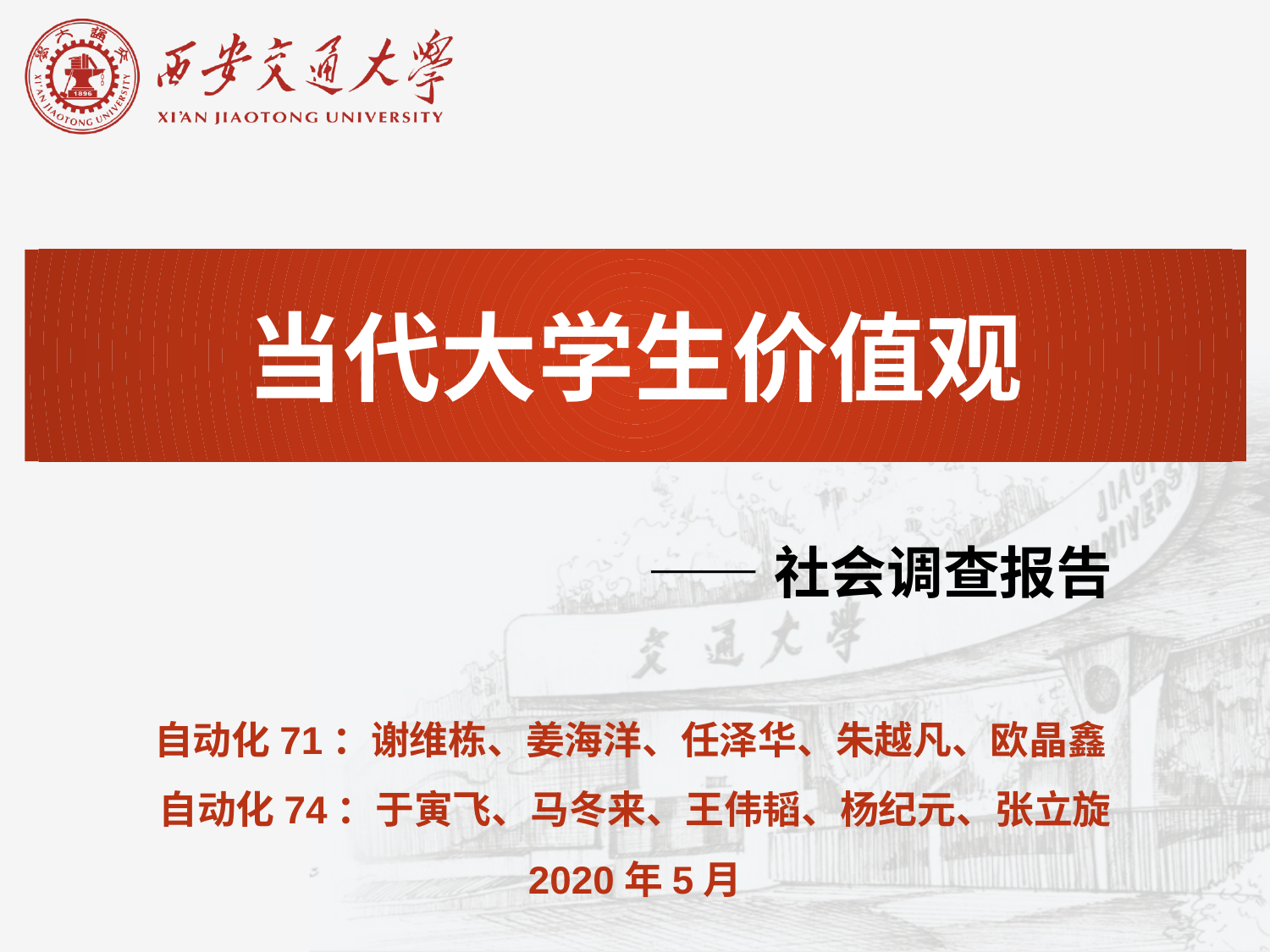

当代大学生价值观
——社会调查报告
自动化71：谢维栋、姜海洋、任泽华、朱越凡、欧晶鑫
自动化74：于寅飞、马冬来、王伟韬、杨纪元、张立旋
2020年5月